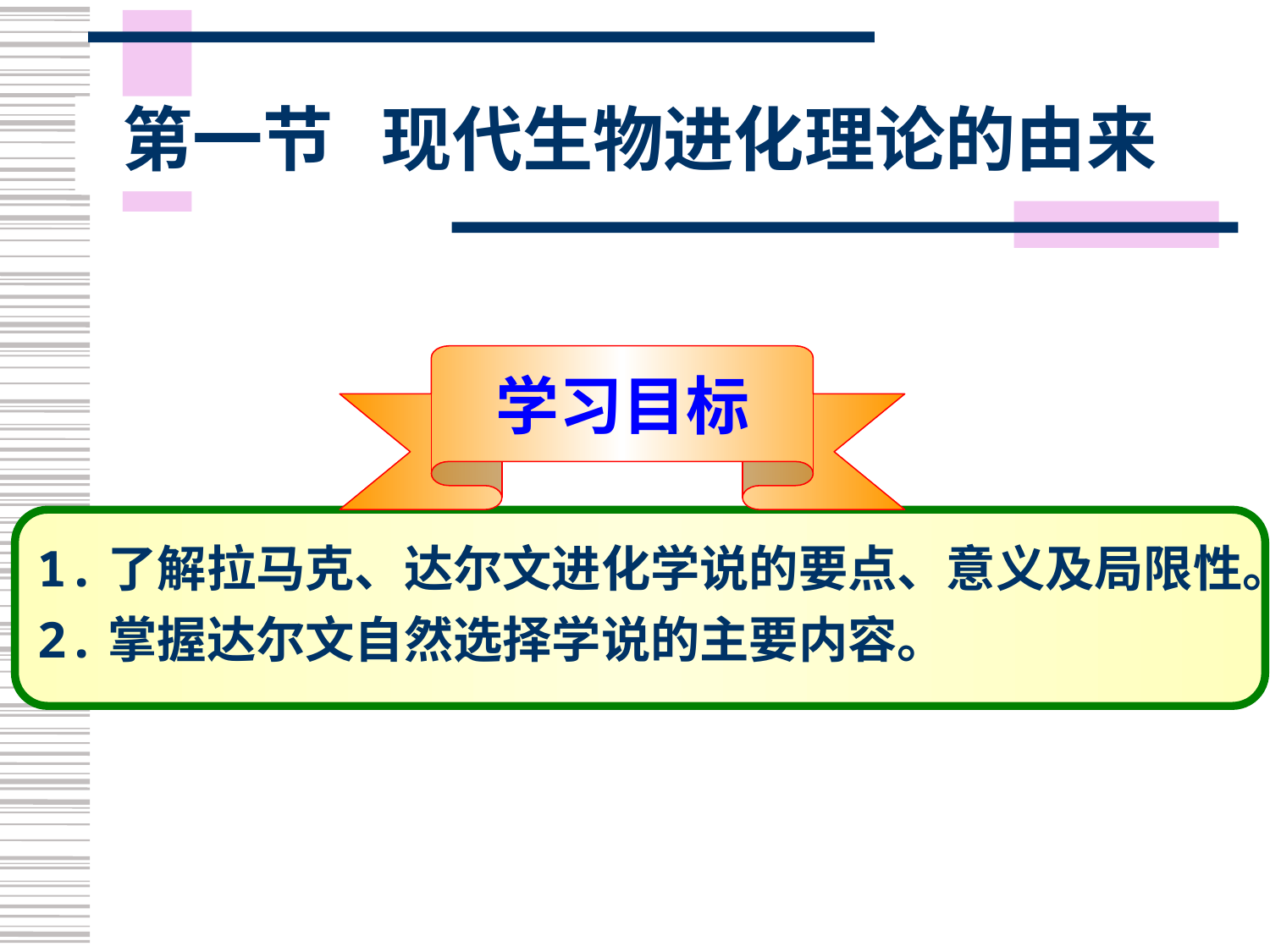

第一节   现代生物进化理论的由来
学习目标
1.了解拉马克、达尔文进化学说的要点、意义及局限性。
2.掌握达尔文自然选择学说的主要内容。